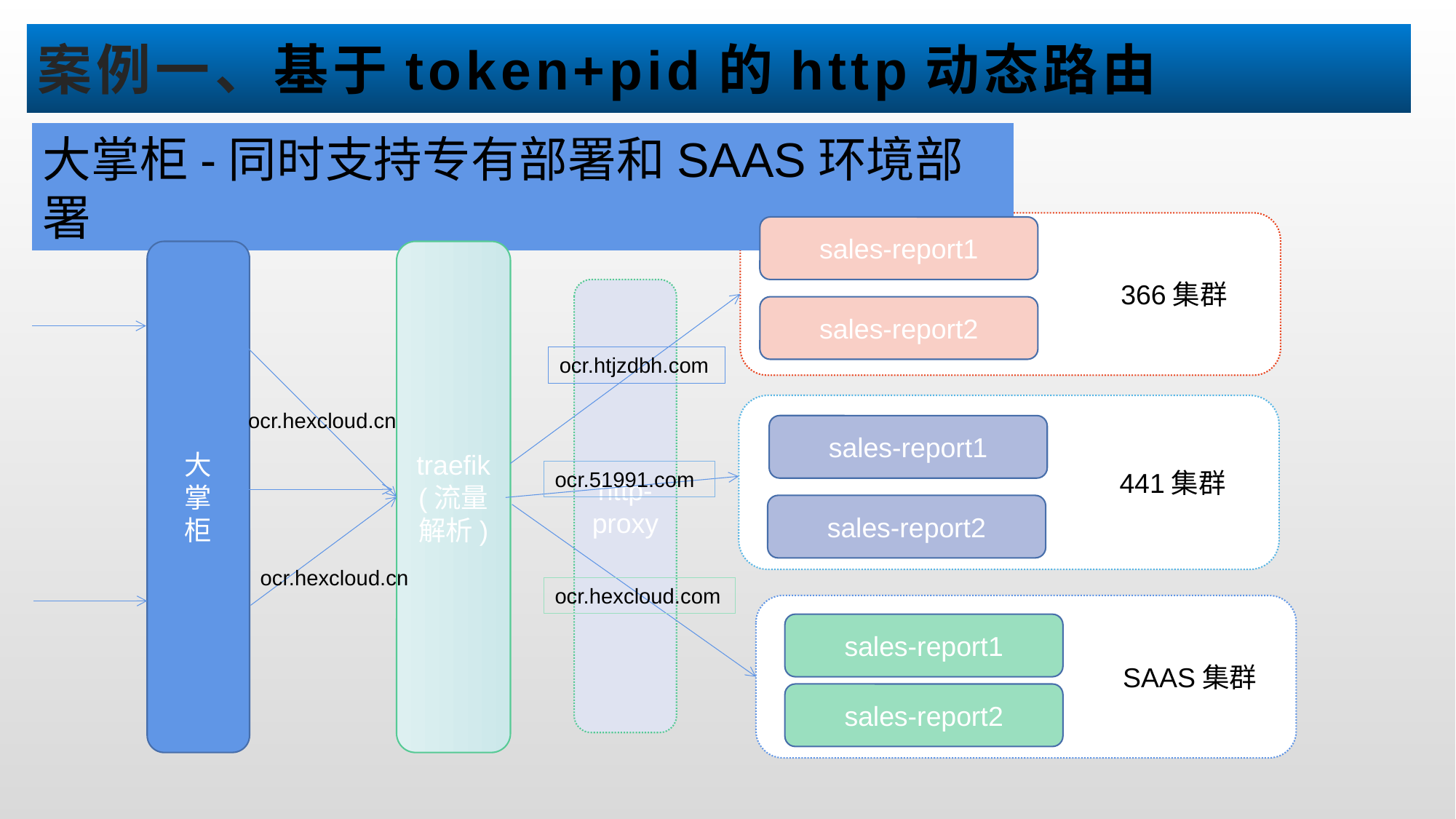

# 案例一、基于token+pid的http动态路由
大掌柜-同时支持专有部署和SAAS环境部署
			366集群
sales-report1
大
掌
柜
traefik
(流量解析)
http-proxy
sales-report2
ocr.htjzdbh.com
			441集群
ocr.hexcloud.cn
sales-report1
ocr.51991.com
sales-report2
ocr.hexcloud.cn
ocr.hexcloud.com
			SAAS集群
sales-report1
sales-report2